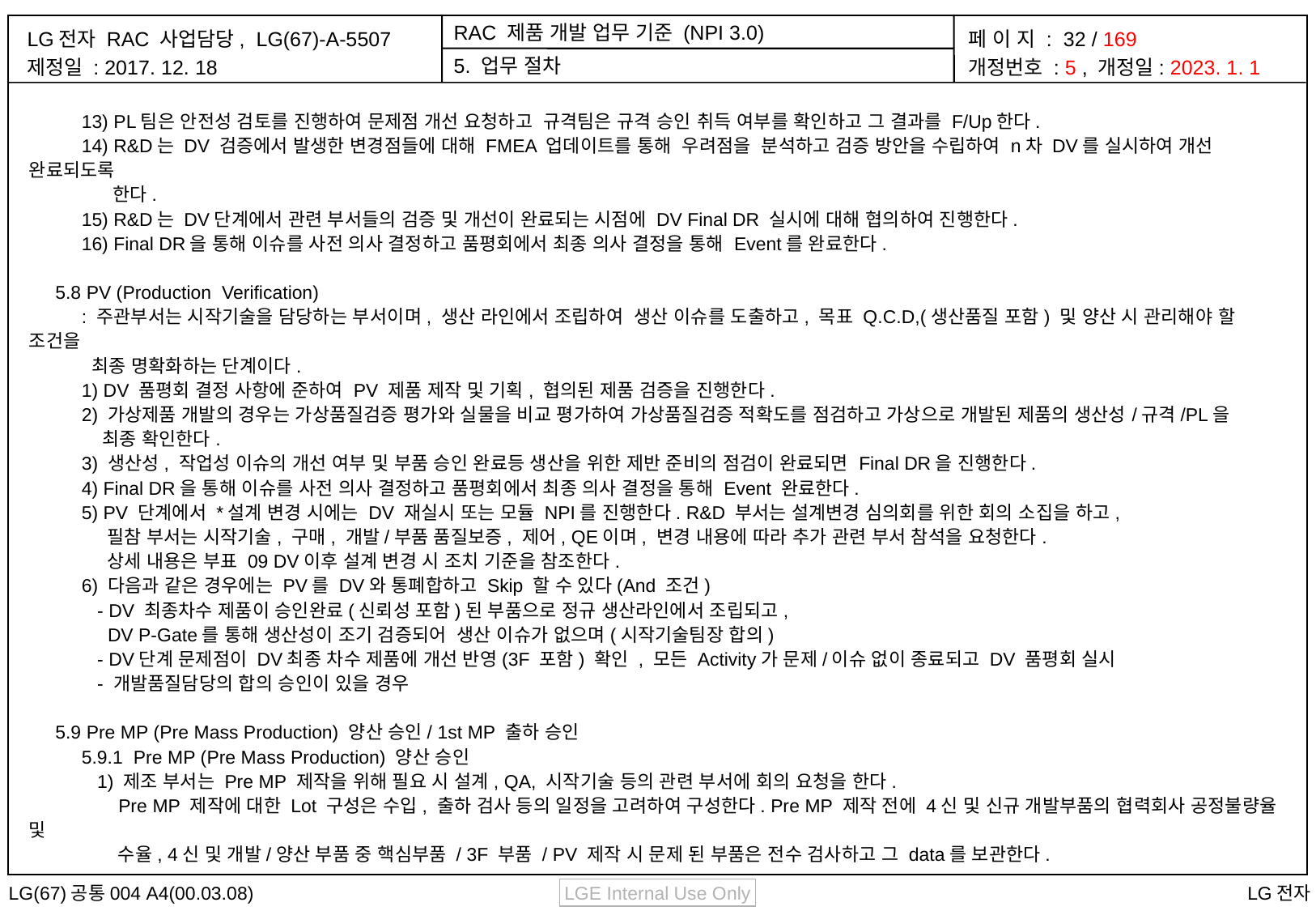

5. 업무 절차
          13) PL팀은 안전성 검토를 진행하여 문제점 개선 요청하고  규격팀은 규격 승인 취득 여부를 확인하고 그 결과를 F/Up한다.
          14) R&D는 DV 검증에서 발생한 변경점들에 대해 FMEA 업데이트를 통해  우려점을  분석하고 검증 방안을 수립하여 n차 DV를 실시하여 개선 완료되도록
                한다.
          15) R&D는 DV단계에서 관련 부서들의 검증 및 개선이 완료되는 시점에 DV Final DR 실시에 대해 협의하여 진행한다.
          16) Final DR을 통해 이슈를 사전 의사 결정하고 품평회에서 최종 의사 결정을 통해 Event를 완료한다.

     5.8 PV (Production  Verification)
          : 주관부서는 시작기술을 담당하는 부서이며, 생산 라인에서 조립하여  생산 이슈를 도출하고, 목표 Q.C.D,(생산품질 포함) 및 양산 시 관리해야 할 조건을
            최종 명확화하는 단계이다.
          1) DV 품평회 결정 사항에 준하여 PV 제품 제작 및 기획, 협의된 제품 검증을 진행한다.
          2) 가상제품 개발의 경우는 가상품질검증 평가와 실물을 비교 평가하여 가상품질검증 적확도를 점검하고 가상으로 개발된 제품의 생산성/규격/PL을
              최종 확인한다.
          3) 생산성, 작업성 이슈의 개선 여부 및 부품 승인 완료등 생산을 위한 제반 준비의 점검이 완료되면 Final DR을 진행한다.
          4) Final DR을 통해 이슈를 사전 의사 결정하고 품평회에서 최종 의사 결정을 통해 Event 완료한다.
          5) PV 단계에서 *설계 변경 시에는 DV 재실시 또는 모듈 NPI를 진행한다. R&D 부서는 설계변경 심의회를 위한 회의 소집을 하고,
              필참 부서는 시작기술, 구매, 개발/부품 품질보증, 제어, QE이며, 변경 내용에 따라 추가 관련 부서 참석을 요청한다.
              상세 내용은 부표 09 DV이후 설계 변경 시 조치 기준을 참조한다.
          6) 다음과 같은 경우에는 PV를 DV와 통폐합하고 Skip 할 수 있다(And 조건)
             - DV 최종차수 제품이 승인완료(신뢰성 포함)된 부품으로 정규 생산라인에서 조립되고,
               DV P-Gate를 통해 생산성이 조기 검증되어  생산 이슈가 없으며(시작기술팀장 합의)
             - DV단계 문제점이 DV최종 차수 제품에 개선 반영(3F 포함) 확인 , 모든 Activity가 문제/이슈 없이 종료되고 DV 품평회 실시
             - 개발품질담당의 합의 승인이 있을 경우

     5.9 Pre MP (Pre Mass Production) 양산 승인/ 1st MP 출하 승인
          5.9.1  Pre MP (Pre Mass Production) 양산 승인
             1) 제조 부서는 Pre MP 제작을 위해 필요 시 설계, QA, 시작기술 등의 관련 부서에 회의 요청을 한다.
                 Pre MP 제작에 대한 Lot 구성은 수입, 출하 검사 등의 일정을 고려하여 구성한다. Pre MP 제작 전에 4신 및 신규 개발부품의 협력회사 공정불량율 및
                 수율, 4신 및 개발/양산 부품 중 핵심부품 / 3F 부품 / PV 제작 시 문제 된 부품은 전수 검사하고 그 data를 보관한다.